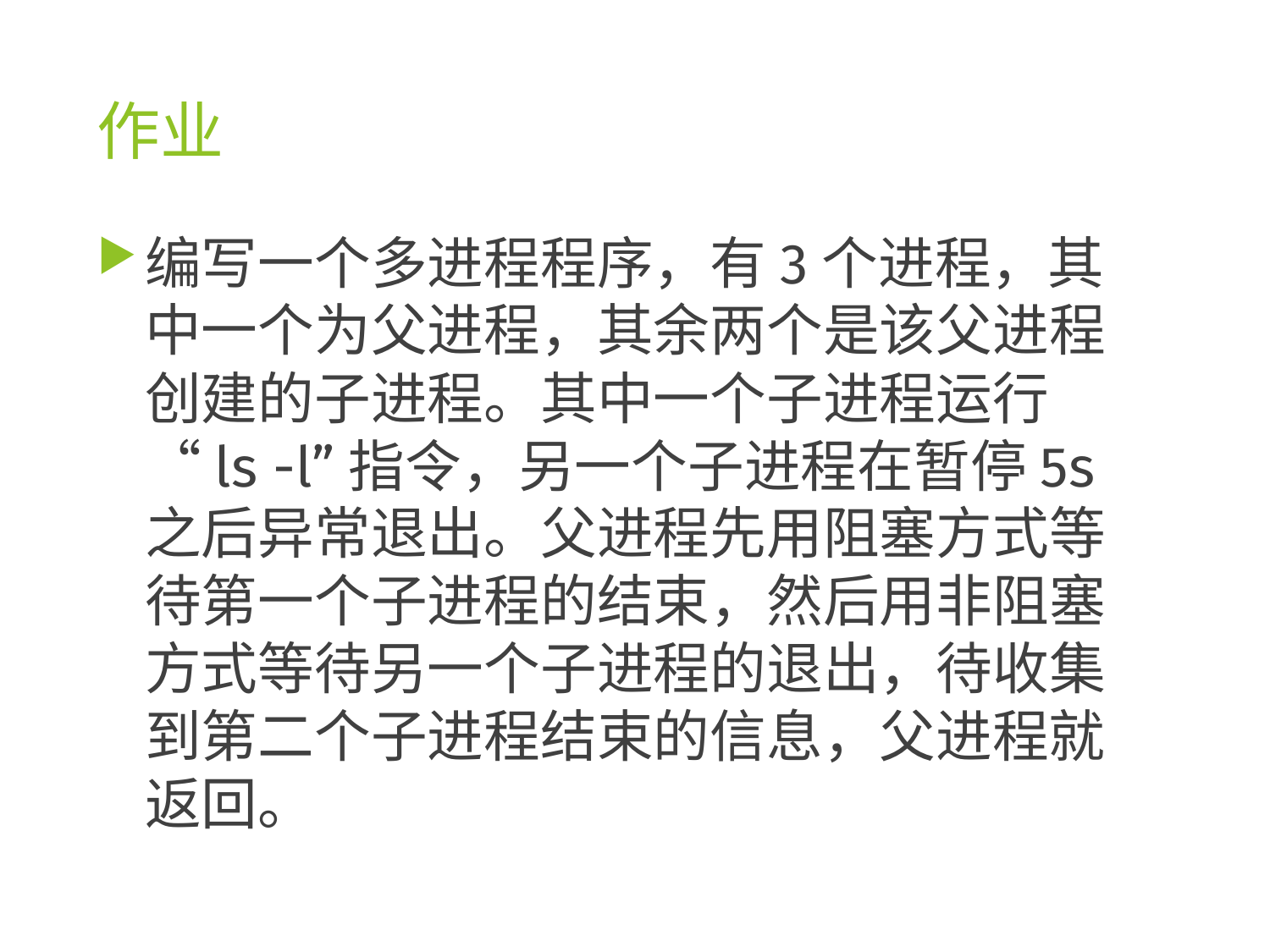

# 作业
编写一个多进程程序，有3个进程，其中一个为父进程，其余两个是该父进程创建的子进程。其中一个子进程运行“ls -l”指令，另一个子进程在暂停5s之后异常退出。父进程先用阻塞方式等待第一个子进程的结束，然后用非阻塞方式等待另一个子进程的退出，待收集到第二个子进程结束的信息，父进程就返回。